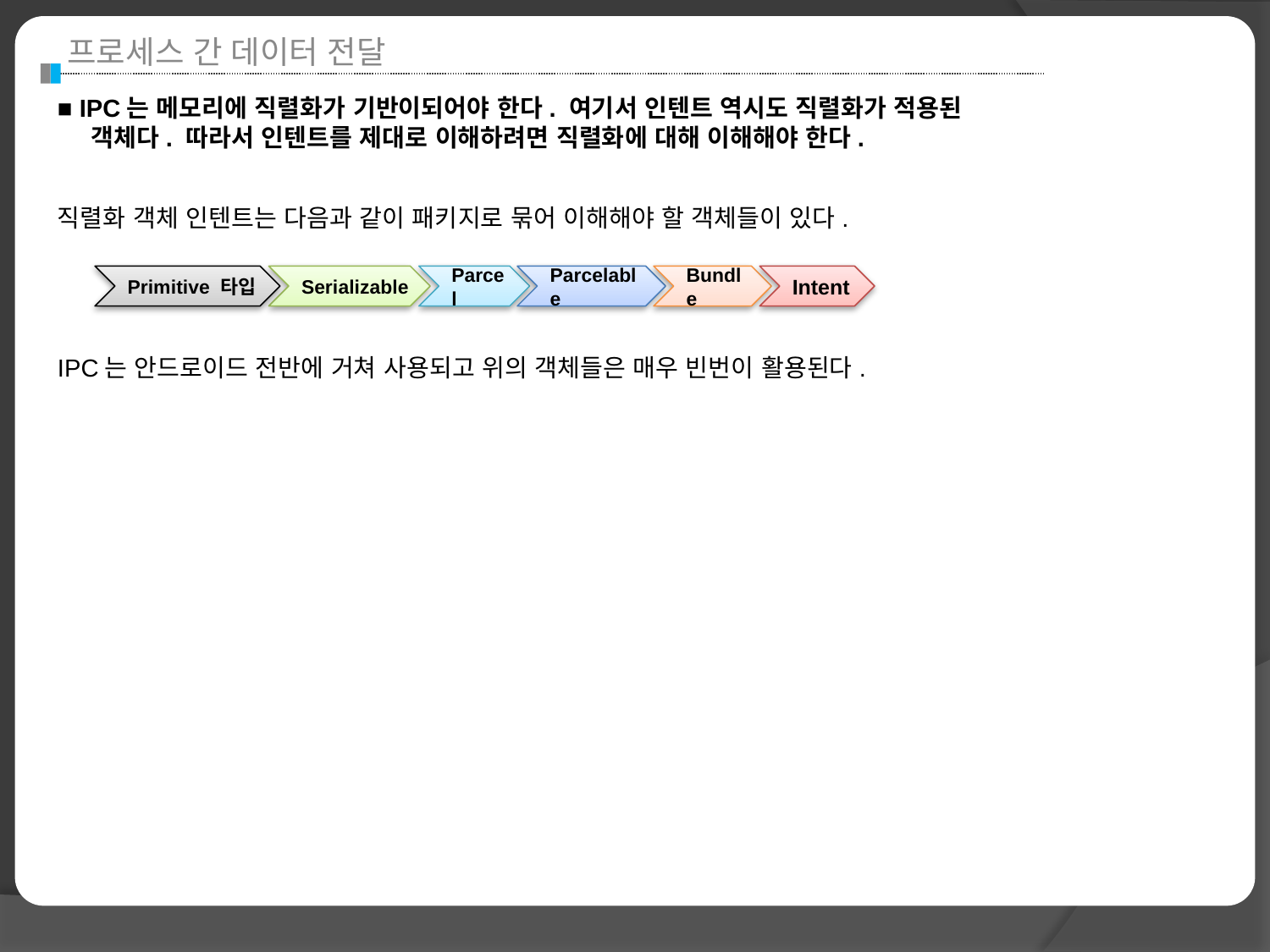

프로세스 간 데이터 전달

■ IPC는 메모리에 직렬화가 기반이되어야 한다. 여기서 인텐트 역시도 직렬화가 적용된
    객체다. 따라서 인텐트를 제대로 이해하려면 직렬화에 대해 이해해야 한다.
직렬화 객체 인텐트는 다음과 같이 패키지로 묶어 이해해야 할 객체들이 있다.
Primitive 타입
Serializable
Parcel
Parcelable
Bundle
Intent
IPC는 안드로이드 전반에 거쳐 사용되고 위의 객체들은 매우 빈번이 활용된다.